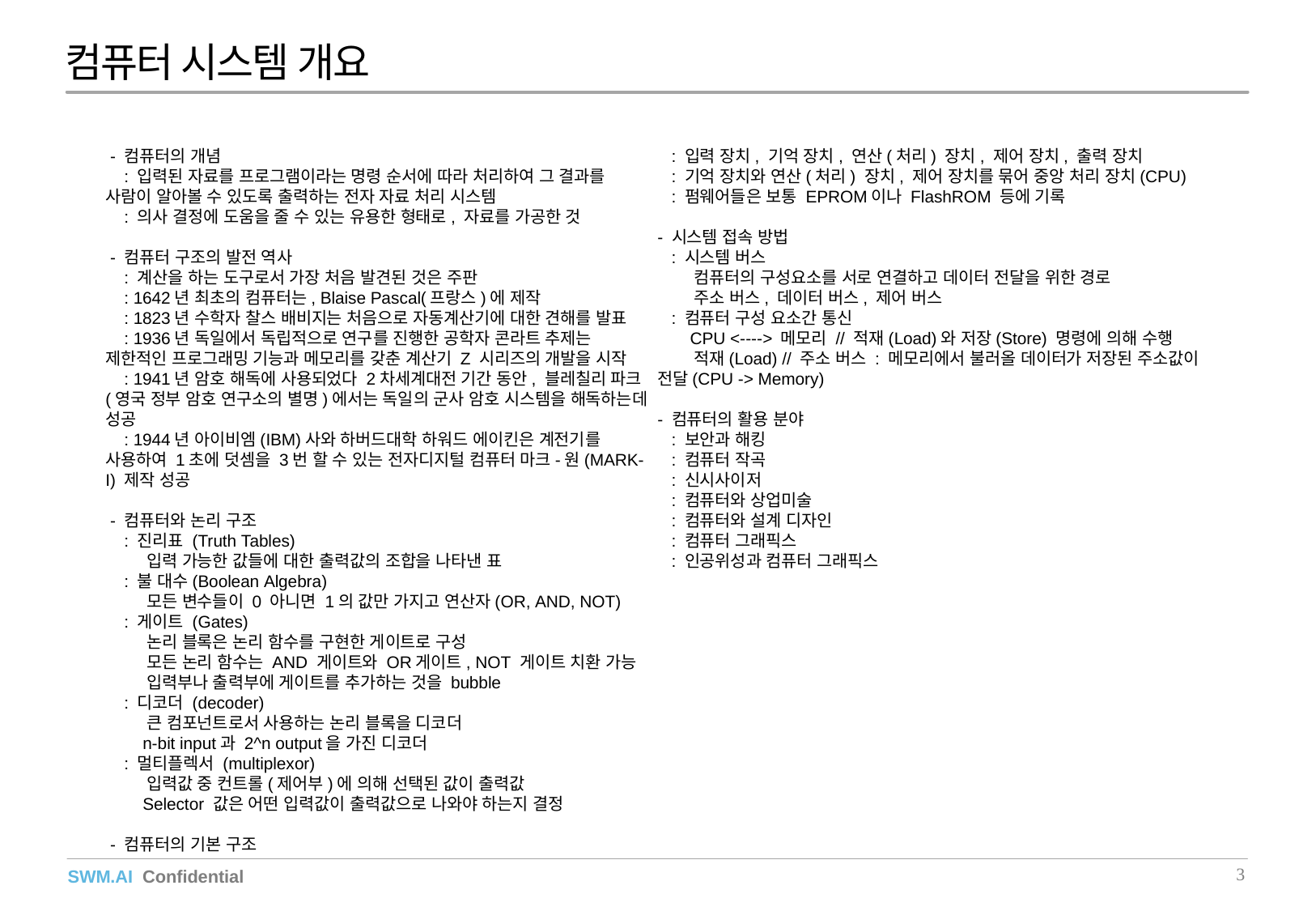

컴퓨터 시스템 개요
 - 컴퓨터의 개념
    : 입력된 자료를 프로그램이라는 명령 순서에 따라 처리하여 그 결과를 사람이 알아볼 수 있도록 출력하는 전자 자료 처리 시스템
    : 의사 결정에 도움을 줄 수 있는 유용한 형태로, 자료를 가공한 것
 - 컴퓨터 구조의 발전 역사
    : 계산을 하는 도구로서 가장 처음 발견된 것은 주판
    : 1642년 최초의 컴퓨터는, Blaise Pascal(프랑스)에 제작
    : 1823년 수학자 찰스 배비지는 처음으로 자동계산기에 대한 견해를 발표
    : 1936년 독일에서 독립적으로 연구를 진행한 공학자 콘라트 추제는 제한적인 프로그래밍 기능과 메모리를 갖춘 계산기 Z 시리즈의 개발을 시작
    : 1941년 암호 해독에 사용되었다 2차세계대전 기간 동안, 블레칠리 파크(영국 정부 암호 연구소의 별명)에서는 독일의 군사 암호 시스템을 해독하는데 성공
    : 1944년 아이비엠(IBM)사와 하버드대학 하워드 에이킨은 계전기를 사용하여 1초에 덧셈을 3번 할 수 있는 전자디지털 컴퓨터 마크-원(MARK-I) 제작 성공
 - 컴퓨터와 논리 구조
    : 진리표 (Truth Tables)
        입력 가능한 값들에 대한 출력값의 조합을 나타낸 표
    : 불 대수(Boolean Algebra)
        모든 변수들이 0 아니면 1의 값만 가지고 연산자(OR, AND, NOT)
    : 게이트 (Gates)
        논리 블록은 논리 함수를 구현한 게이트로 구성
        모든 논리 함수는 AND 게이트와 OR게이트, NOT 게이트 치환 가능
        입력부나 출력부에 게이트를 추가하는 것을 bubble
    : 디코더 (decoder)
        큰 컴포넌트로서 사용하는 논리 블록을 디코더
        n-bit input과 2^n output을 가진 디코더
    : 멀티플렉서 (multiplexor)
        입력값 중 컨트롤(제어부)에 의해 선택된 값이 출력값
        Selector 값은 어떤 입력값이 출력값으로 나와야 하는지 결정
 - 컴퓨터의 기본 구조
    : 입력 장치, 기억 장치, 연산(처리) 장치, 제어 장치, 출력 장치
    : 기억 장치와 연산(처리) 장치, 제어 장치를 묶어 중앙 처리 장치(CPU)
    : 펌웨어들은 보통 EPROM이나 FlashROM 등에 기록
 - 시스템 접속 방법
    : 시스템 버스
        컴퓨터의 구성요소를 서로 연결하고 데이터 전달을 위한 경로
        주소 버스, 데이터 버스, 제어 버스
    : 컴퓨터 구성 요소간 통신
        CPU <----> 메모리 // 적재(Load)와 저장(Store) 명령에 의해 수행
        적재(Load) // 주소 버스 : 메모리에서 불러올 데이터가 저장된 주소값이 전달(CPU -> Memory)
 - 컴퓨터의 활용 분야
    : 보안과 해킹
    : 컴퓨터 작곡
    : 신시사이저
    : 컴퓨터와 상업미술
    : 컴퓨터와 설계 디자인
    : 컴퓨터 그래픽스
    : 인공위성과 컴퓨터 그래픽스

3